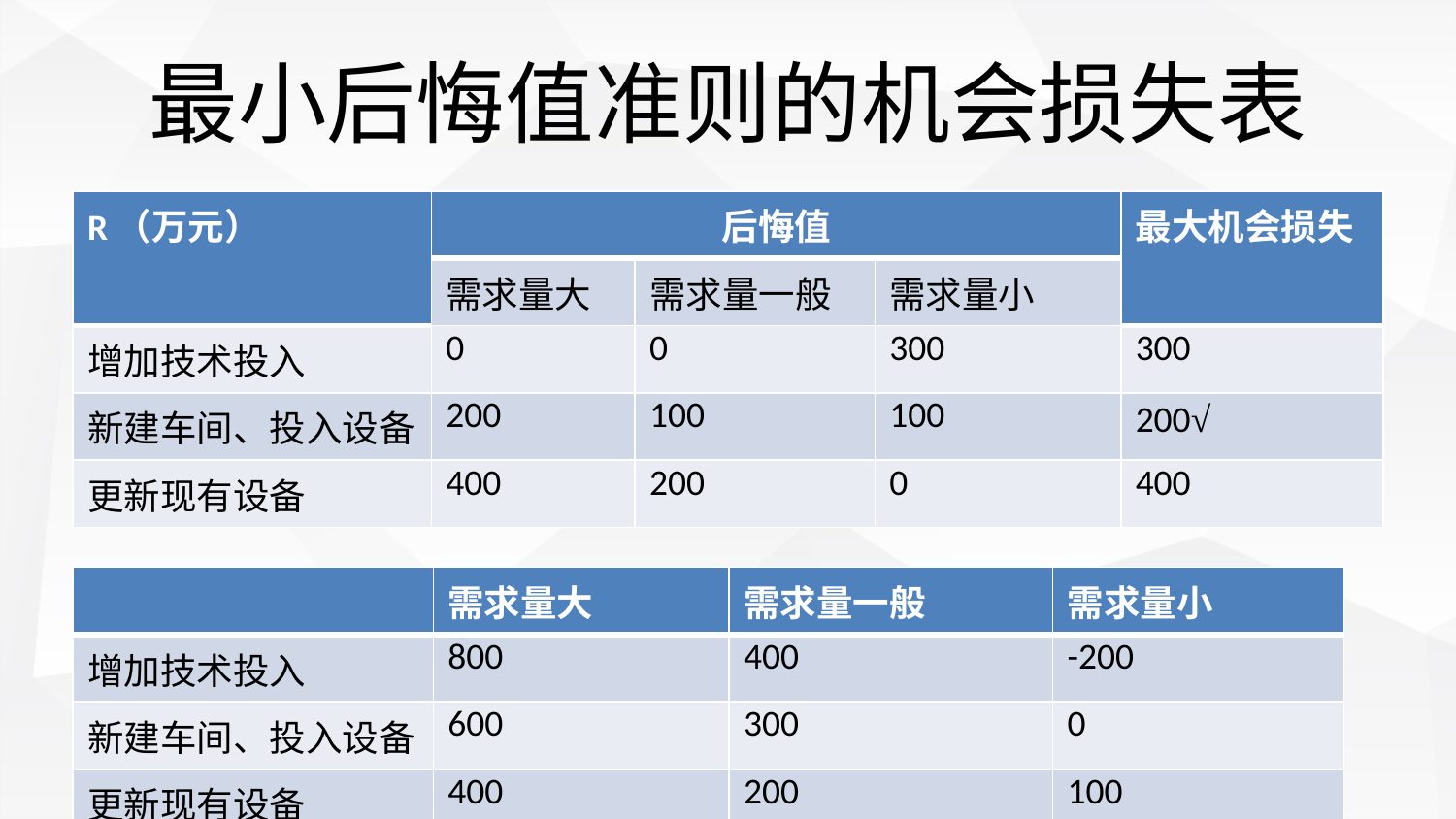

# 最小后悔值准则的机会损失表
| R（万元） | 后悔值 |  |  | 最大机会损失 |
| --- | --- | --- | --- | --- |
|  | 需求量大 | 需求量一般 | 需求量小 |  |
| 增加技术投入 | 0 | 0 | 300 | 300 |
| 新建车间、投入设备 | 200 | 100 | 100 | 200√ |
| 更新现有设备 | 400 | 200 | 0 | 400 |
|  | 需求量大 | 需求量一般 | 需求量小 |
| --- | --- | --- | --- |
| 增加技术投入 | 800 | 400 | -200 |
| 新建车间、投入设备 | 600 | 300 | 0 |
| 更新现有设备 | 400 | 200 | 100 |